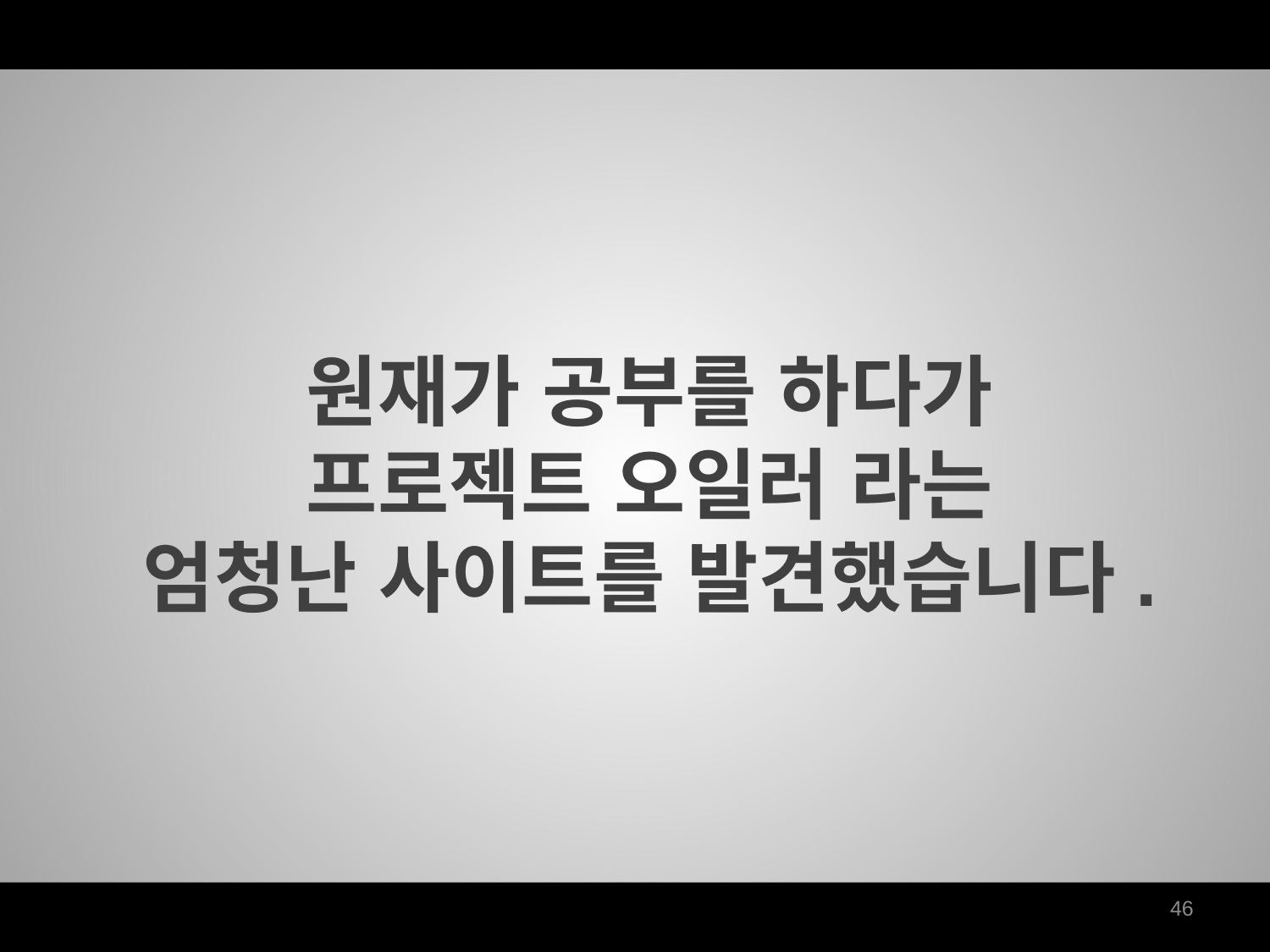

원재가 공부를 하다가
프로젝트 오일러 라는
엄청난 사이트를 발견했습니다.
46